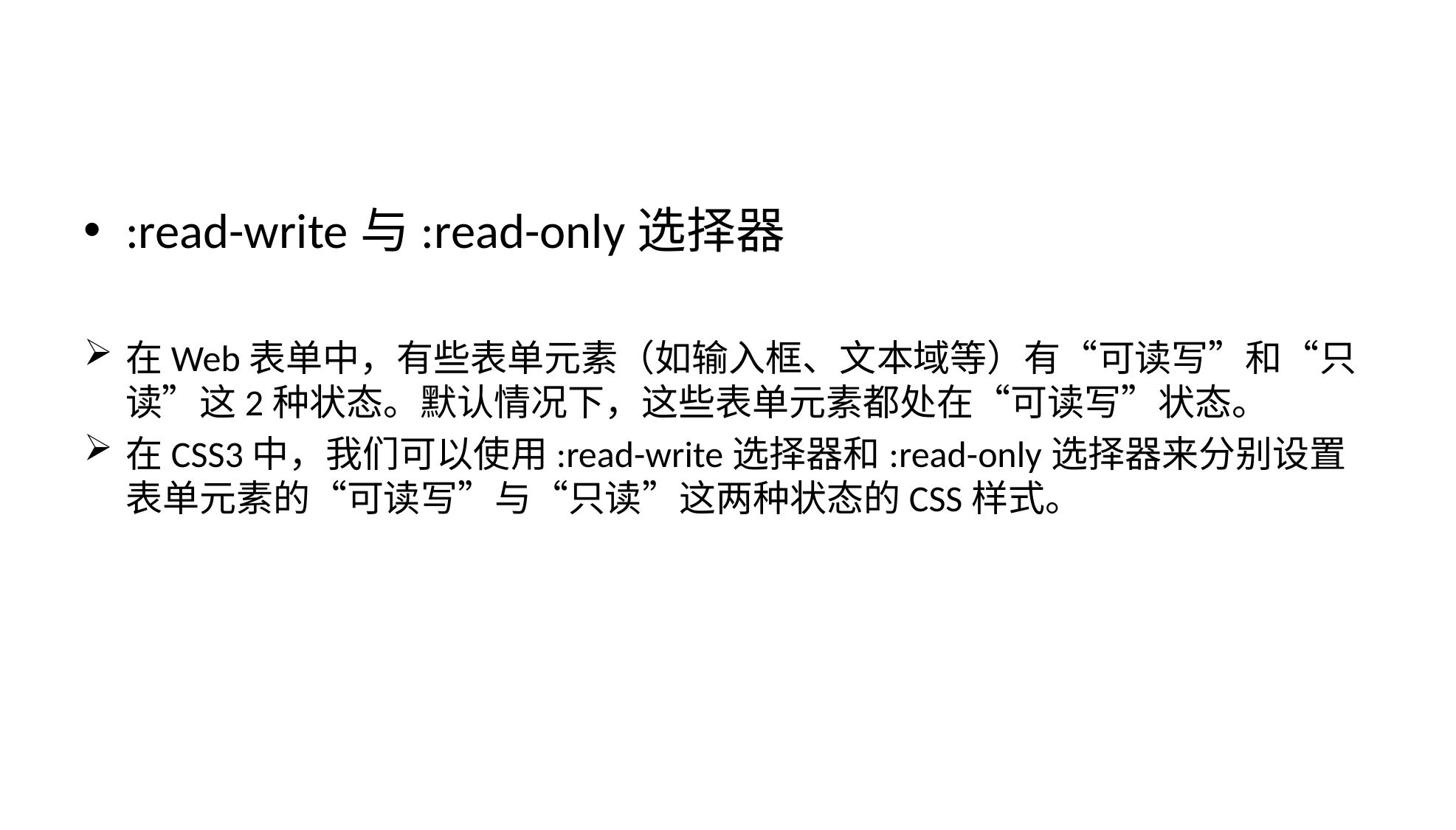

#
:read-write与:read-only选择器

在Web表单中，有些表单元素（如输入框、文本域等）有“可读写”和“只读”这2种状态。默认情况下，这些表单元素都处在“可读写”状态。
在CSS3中，我们可以使用:read-write选择器和:read-only选择器来分别设置表单元素的“可读写”与“只读”这两种状态的CSS样式。